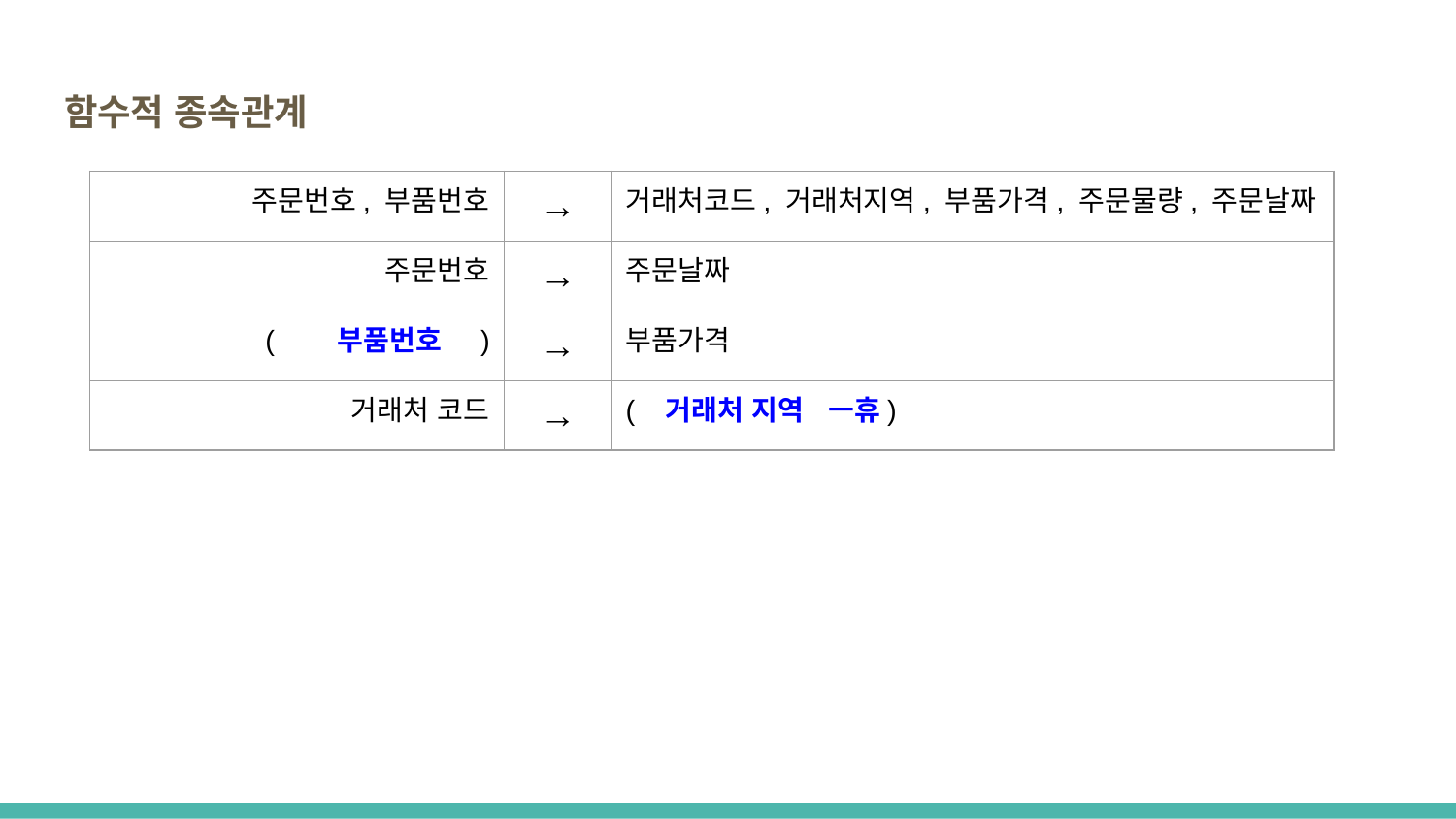

함수적 종속관계

| 주문번호, 부품번호 | → | 거래처코드, 거래처지역, 부품가격, 주문물량, 주문날짜 |
| --- | --- | --- |
| 주문번호 | → | 주문날짜 |
| ( 부품번호 ) | → | 부품가격 |
| 거래처 코드 | → | ( 거래처 지역 ㅡ휴) |